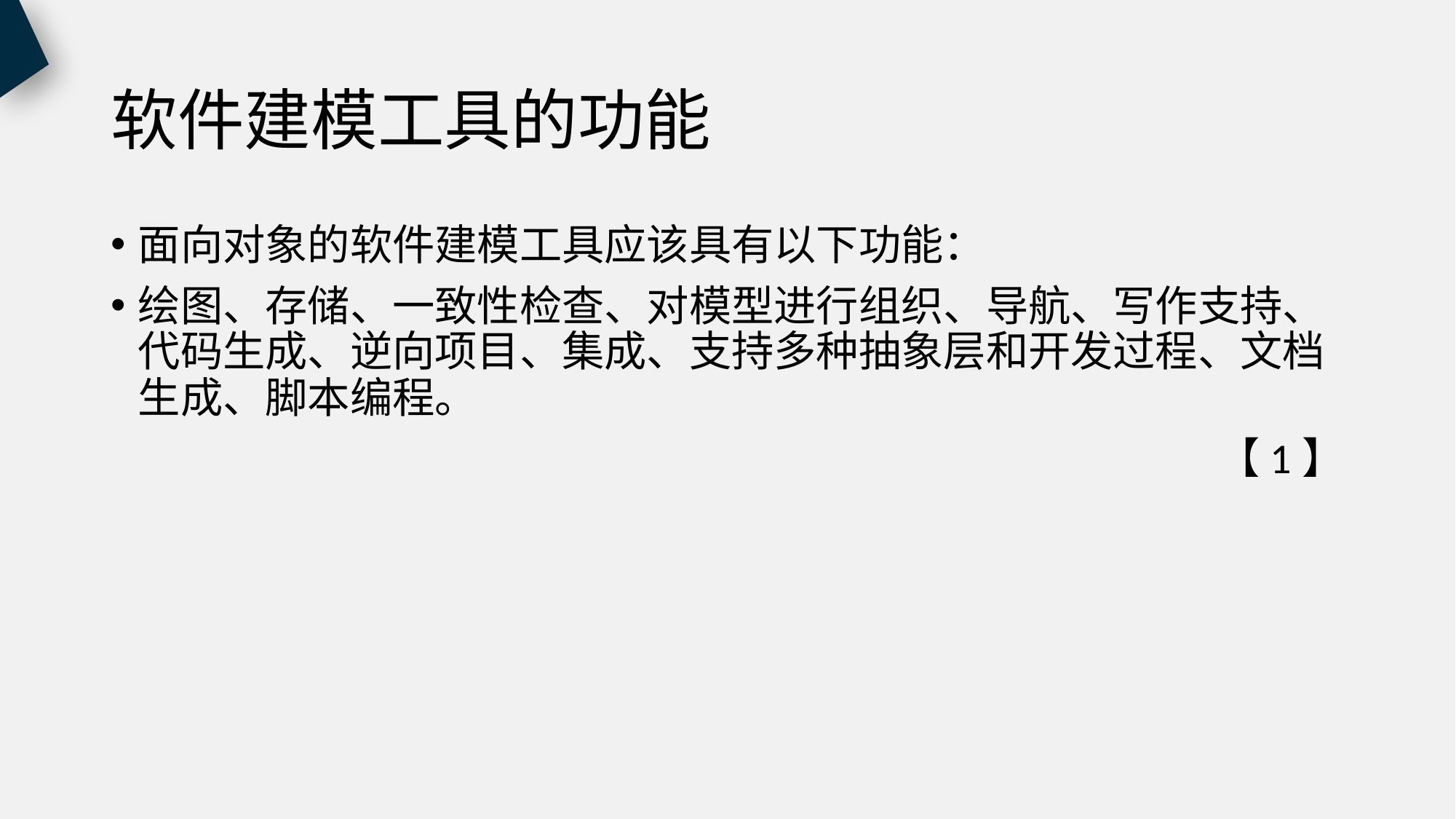

# 软件建模工具的功能
面向对象的软件建模工具应该具有以下功能：
绘图、存储、一致性检查、对模型进行组织、导航、写作支持、代码生成、逆向项目、集成、支持多种抽象层和开发过程、文档生成、脚本编程。
【1】